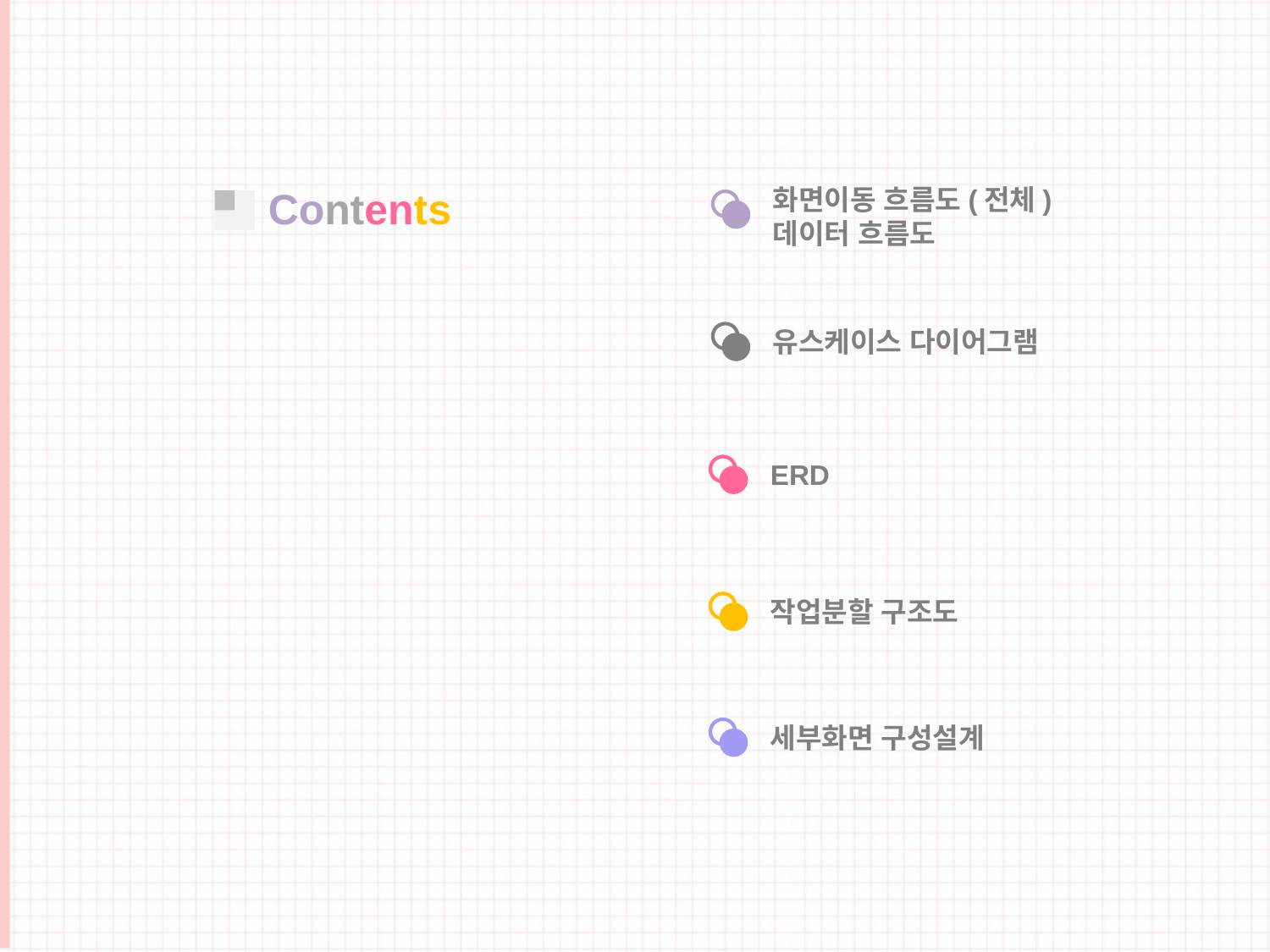

Contents
화면이동 흐름도(전체)
데이터 흐름도

유스케이스 다이어그램

ERD

작업분할 구조도

세부화면 구성설계